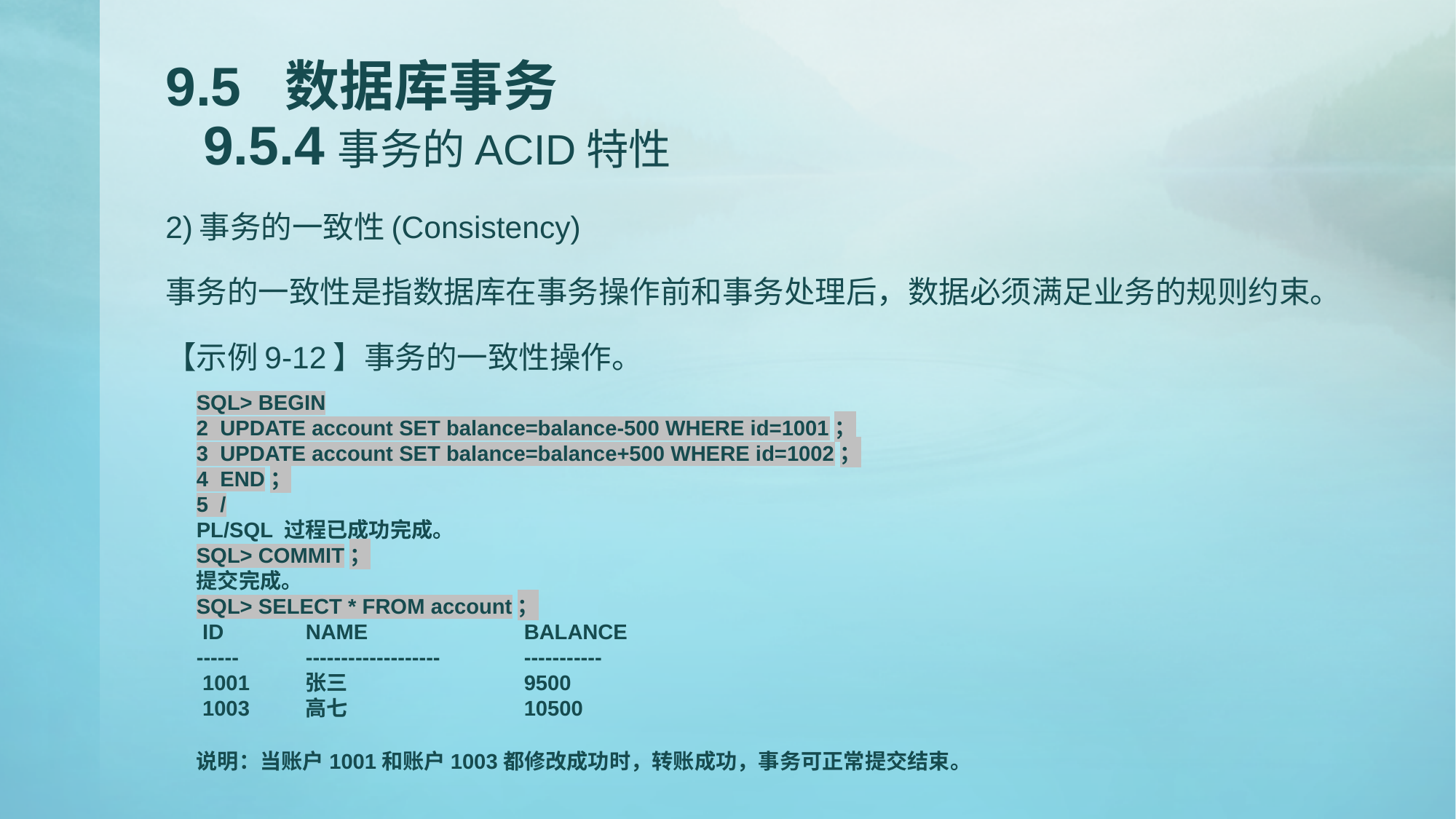

# 9.5  数据库事务 9.5.4事务的ACID特性
2)事务的一致性(Consistency)
事务的一致性是指数据库在事务操作前和事务处理后，数据必须满足业务的规则约束。
【示例9-12】事务的一致性操作。
SQL> BEGIN
2  UPDATE account SET balance=balance-500 WHERE id=1001；
3  UPDATE account SET balance=balance+500 WHERE id=1002；
4  END；
5  /
PL/SQL 过程已成功完成。
SQL> COMMIT；
提交完成。
SQL> SELECT * FROM account；
 ID	NAME		BALANCE
------	-------------------	-----------
 1001	张三		9500
 1003	高七		10500
说明：当账户1001和账户1003都修改成功时，转账成功，事务可正常提交结束。